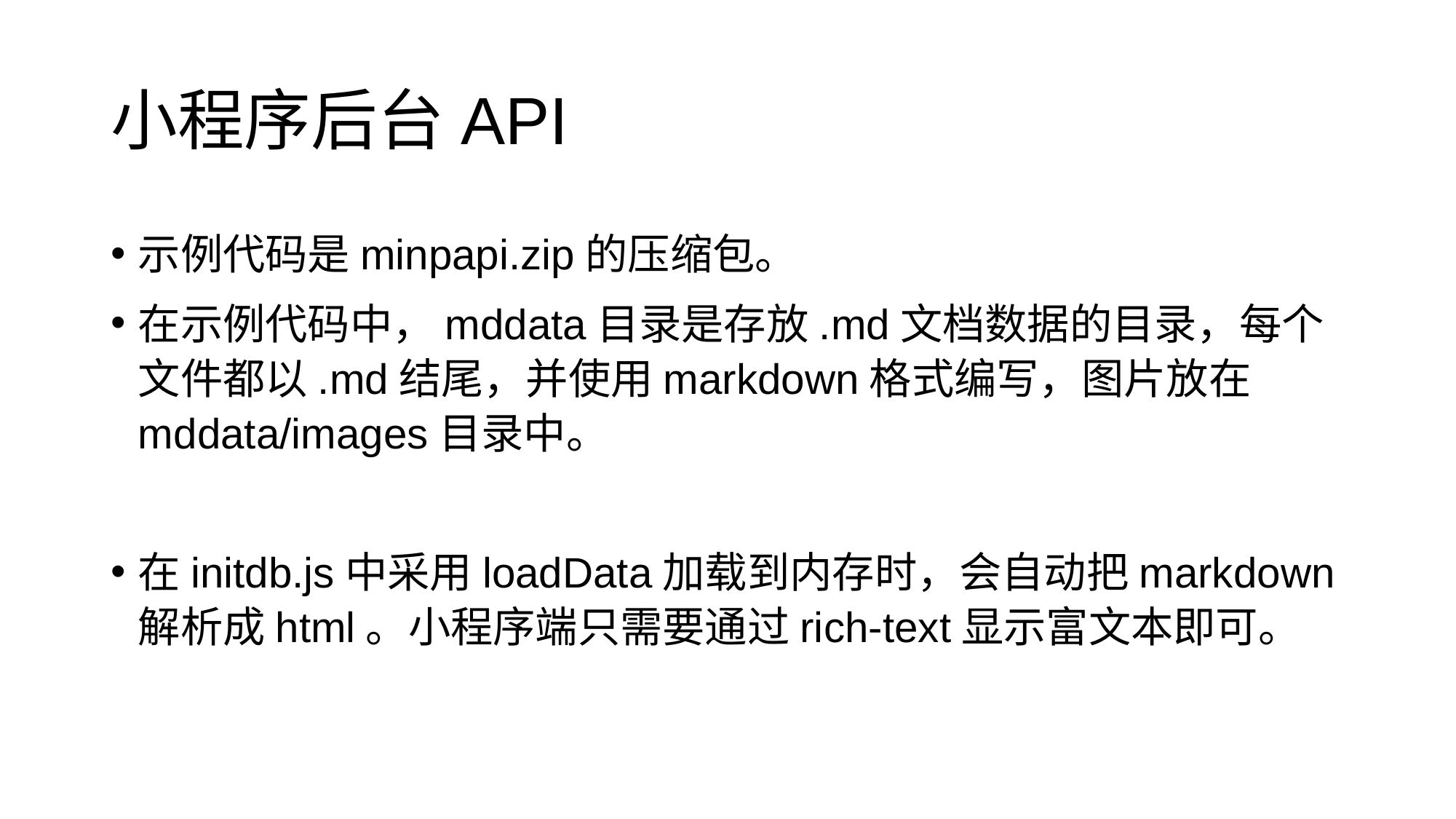

# 小程序后台API
示例代码是minpapi.zip的压缩包。
在示例代码中，mddata目录是存放.md文档数据的目录，每个文件都以.md结尾，并使用markdown格式编写，图片放在mddata/images目录中。

在initdb.js中采用loadData加载到内存时，会自动把markdown解析成html。小程序端只需要通过rich-text显示富文本即可。